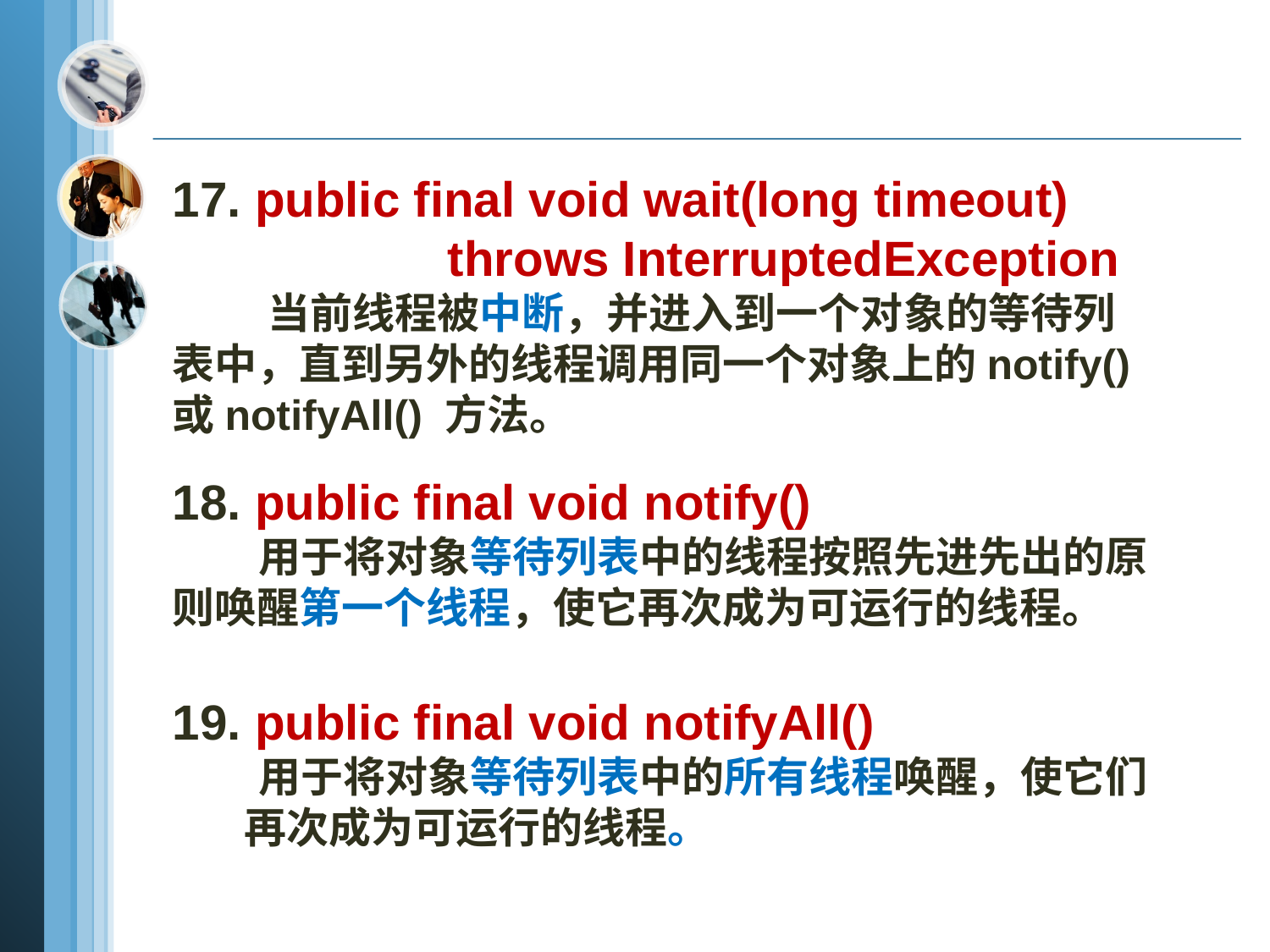

17. public final void wait(long timeout)
                    throws InterruptedException
         当前线程被中断，并进入到一个对象的等待列表中，直到另外的线程调用同一个对象上的notify() 或notifyAll() 方法。
18. public final void notify()
        用于将对象等待列表中的线程按照先进先出的原
则唤醒第一个线程，使它再次成为可运行的线程。
19. public final void notifyAll()
        用于将对象等待列表中的所有线程唤醒，使它们再次成为可运行的线程。